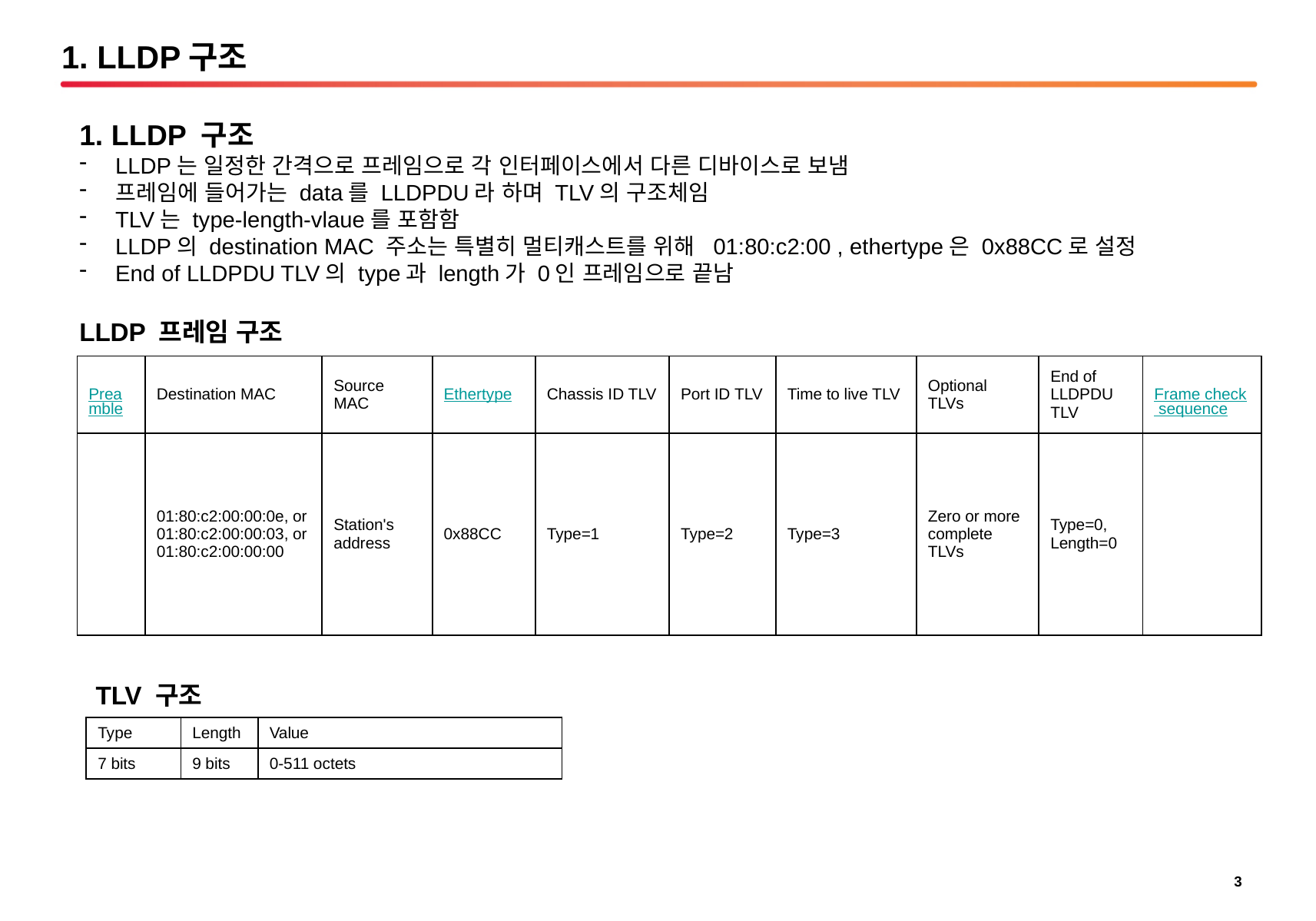

# 1. LLDP구조
1. LLDP 구조
LLDP는 일정한 간격으로 프레임으로 각 인터페이스에서 다른 디바이스로 보냄
프레임에 들어가는 data를 LLDPDU라 하며 TLV의 구조체임
TLV는 type-length-vlaue를 포함함
LLDP의 destination MAC 주소는 특별히 멀티캐스트를 위해  01:80:c2:00 , ethertype은 0x88CC로 설정
End of LLDPDU TLV의 type과 length가 0인 프레임으로 끝남

LLDP 프레임 구조
| Preamble | Destination MAC | Source MAC | Ethertype | Chassis ID TLV | Port ID TLV | Time to live TLV | Optional TLVs | End of LLDPDU TLV | Frame check sequence |
| --- | --- | --- | --- | --- | --- | --- | --- | --- | --- |
|  | 01:80:c2:00:00:0e, or 01:80:c2:00:00:03, or 01:80:c2:00:00:00 | Station's address | 0x88CC | Type=1 | Type=2 | Type=3 | Zero or more complete TLVs | Type=0, Length=0 |  |
 TLV 구조
| Type | Length | Value |
| --- | --- | --- |
| 7 bits | 9 bits | 0-511 octets |